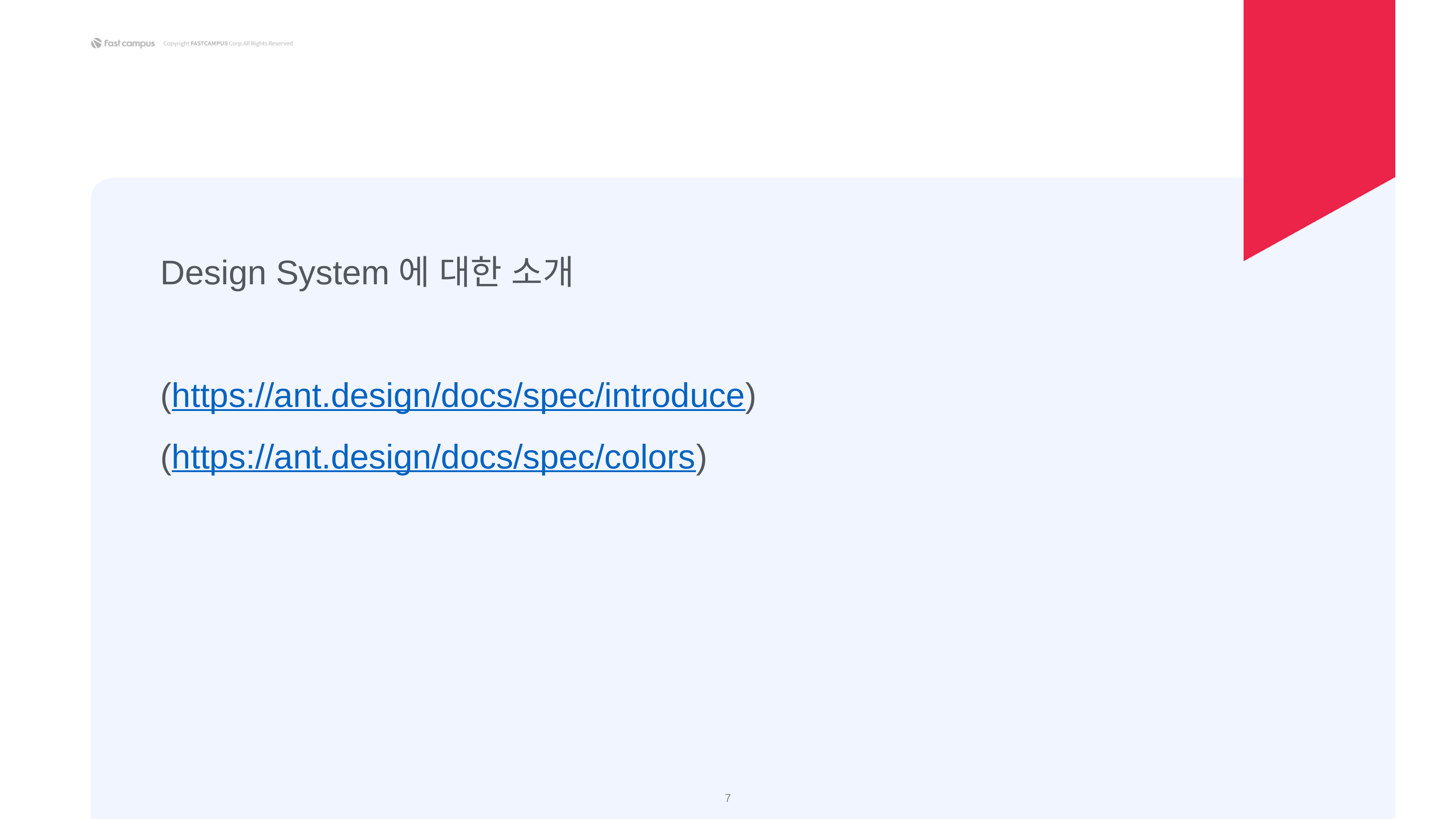

Design System에 대한 소개

(https://ant.design/docs/spec/introduce)
(https://ant.design/docs/spec/colors)

7